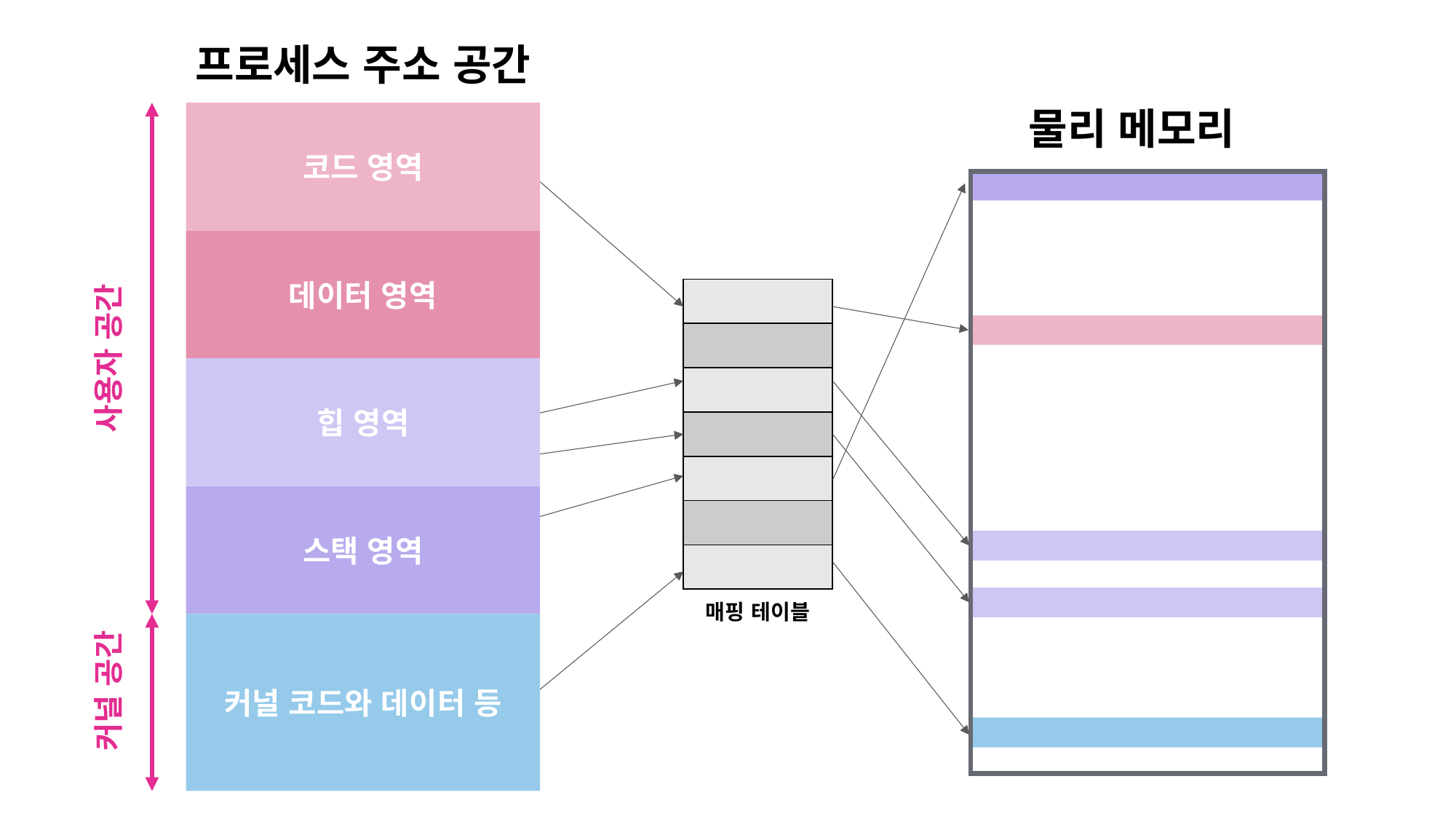

프로세스 주소 공간
물리 메모리
코드 영역

데이터 영역
|  |
| --- |
|  |
|  |
|  |
|  |
|  |
|  |

사용자 공간
힙 영역
스택 영역

매핑 테이블
커널 코드와 데이터 등
커널 공간